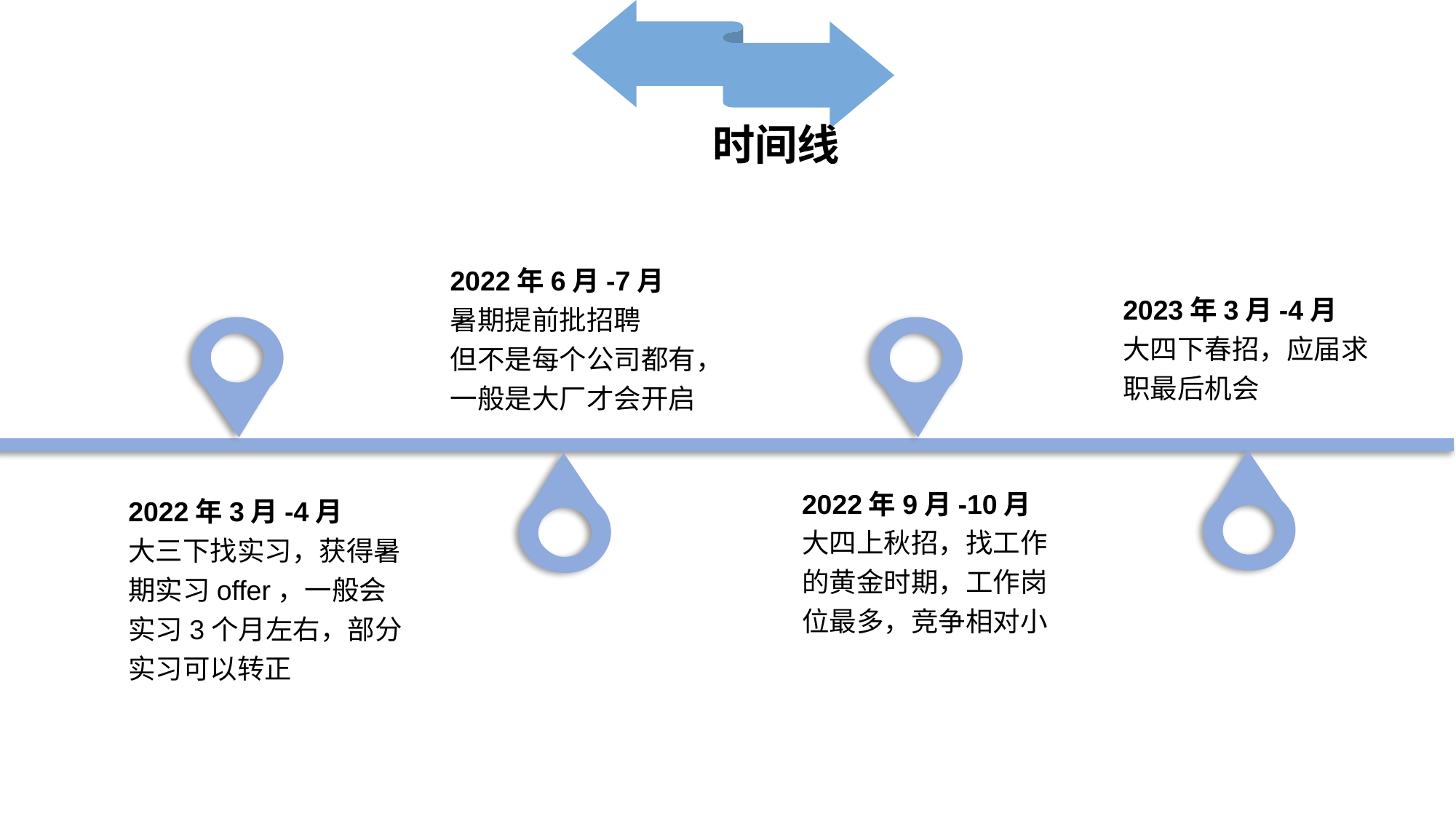

时间线
2022年6月-7月
暑期提前批招聘
但不是每个公司都有，一般是大厂才会开启
2023年3月-4月
大四下春招，应届求职最后机会

2022年9月-10月
大四上秋招，找工作的黄金时期，工作岗位最多，竞争相对小
2022年3月-4月
大三下找实习，获得暑期实习offer，一般会实习3个月左右，部分实习可以转正